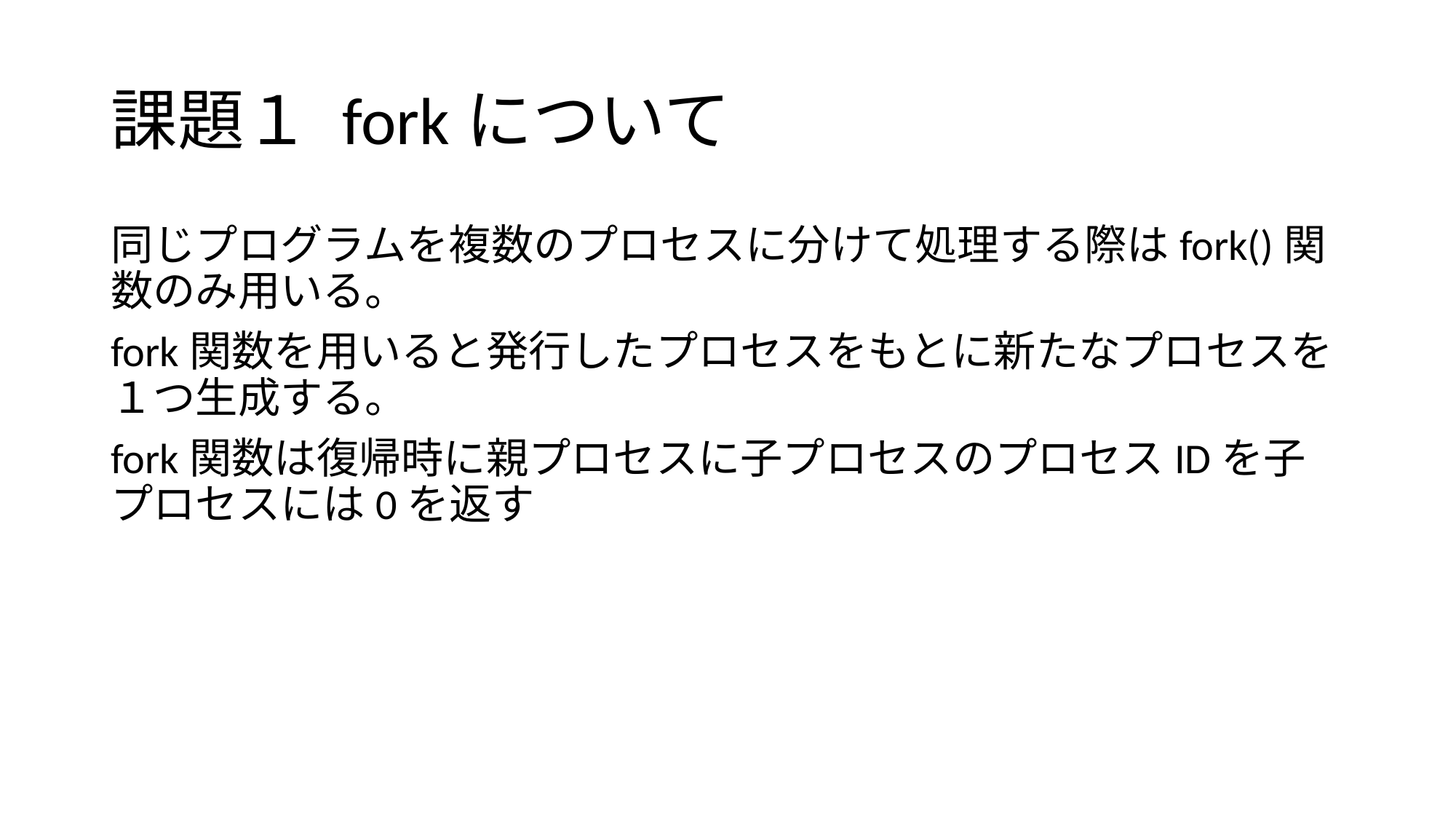

# 課題１ forkについて
同じプログラムを複数のプロセスに分けて処理する際はfork()関数のみ用いる。
fork関数を用いると発行したプロセスをもとに新たなプロセスを１つ生成する。
fork関数は復帰時に親プロセスに子プロセスのプロセスIDを子プロセスには0を返す

同じプログラムを複数のプロセスに分けて処理する際はfork()関数のみ用いる

moonorange  13:20
fork関数は復帰時に親プロセスに子プロセスのプロセスIDを子プロセスには0を返す
同じプログラムを複数のプロセスに分けて処理する際はfork()関数のみ用いる

moonorange  13:20
fork関数は復帰時に親プロセスに子プロセスのプロセスIDを子プロセスには0を返す
同じプログラムを複数のプロセスに分けて処理する際はfork()関数のみ用いる

moonorange  13:20
fork関数は復帰時に親プロセスに子プロセスのプロセスIDを子プロセスには0を返す